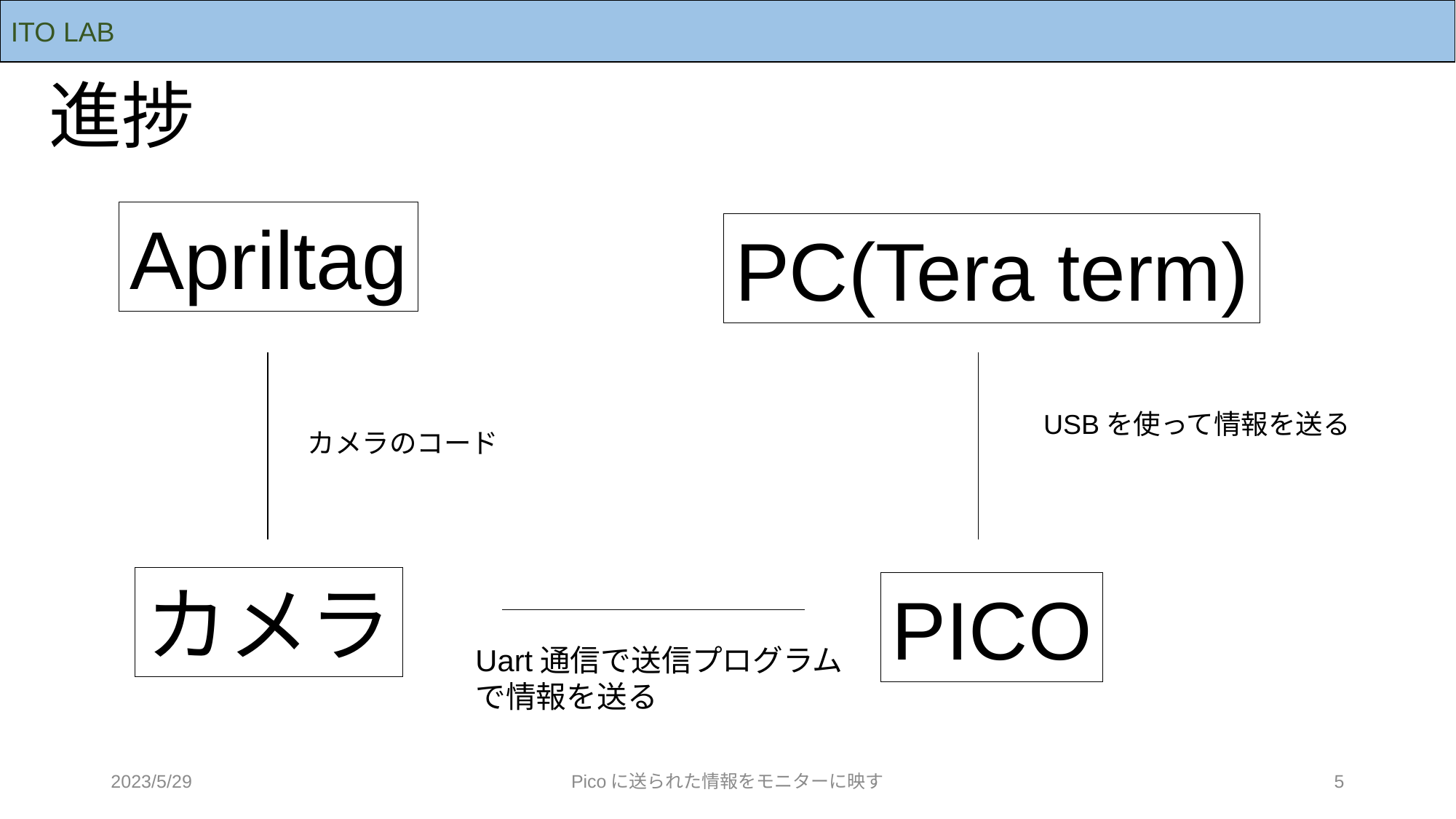

ITO LAB
進捗
Apriltag
PC(Tera term)
USBを使って情報を送る
カメラのコード
カメラ
PICO
Uart通信で送信プログラムで情報を送る
2023/5/29
Picoに送られた情報をモニターに映す
5